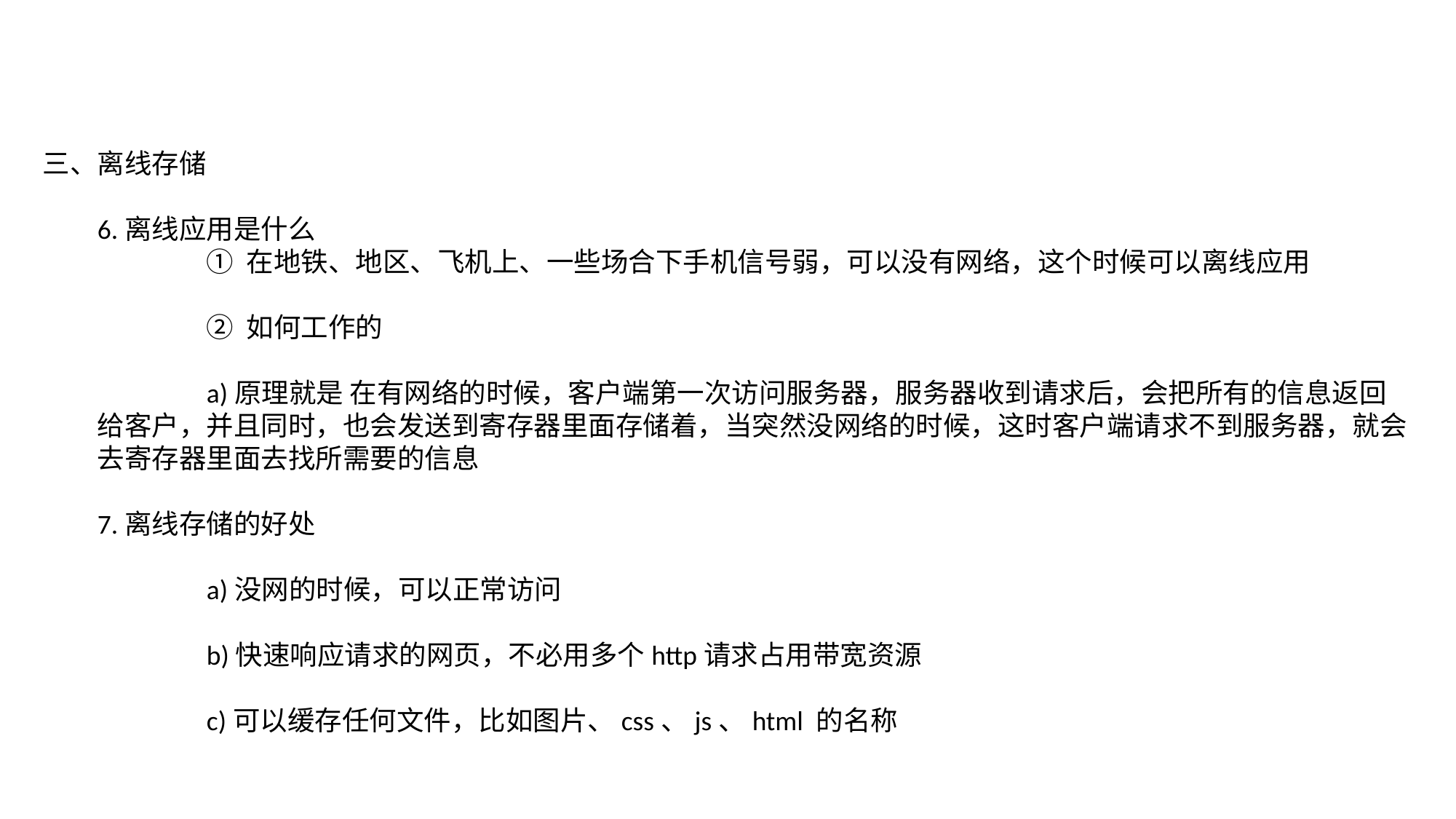

三、离线存储

6.离线应用是什么
	① 在地铁、地区、飞机上、一些场合下手机信号弱，可以没有网络，这个时候可以离线应用

	② 如何工作的

	a)原理就是 在有网络的时候，客户端第一次访问服务器，服务器收到请求后，会把所有的信息返回给客户，并且同时，也会发送到寄存器里面存储着，当突然没网络的时候，这时客户端请求不到服务器，就会去寄存器里面去找所需要的信息

7.离线存储的好处

	a)没网的时候，可以正常访问

	b)快速响应请求的网页，不必用多个http请求占用带宽资源

	c)可以缓存任何文件，比如图片、css、js、html 的名称